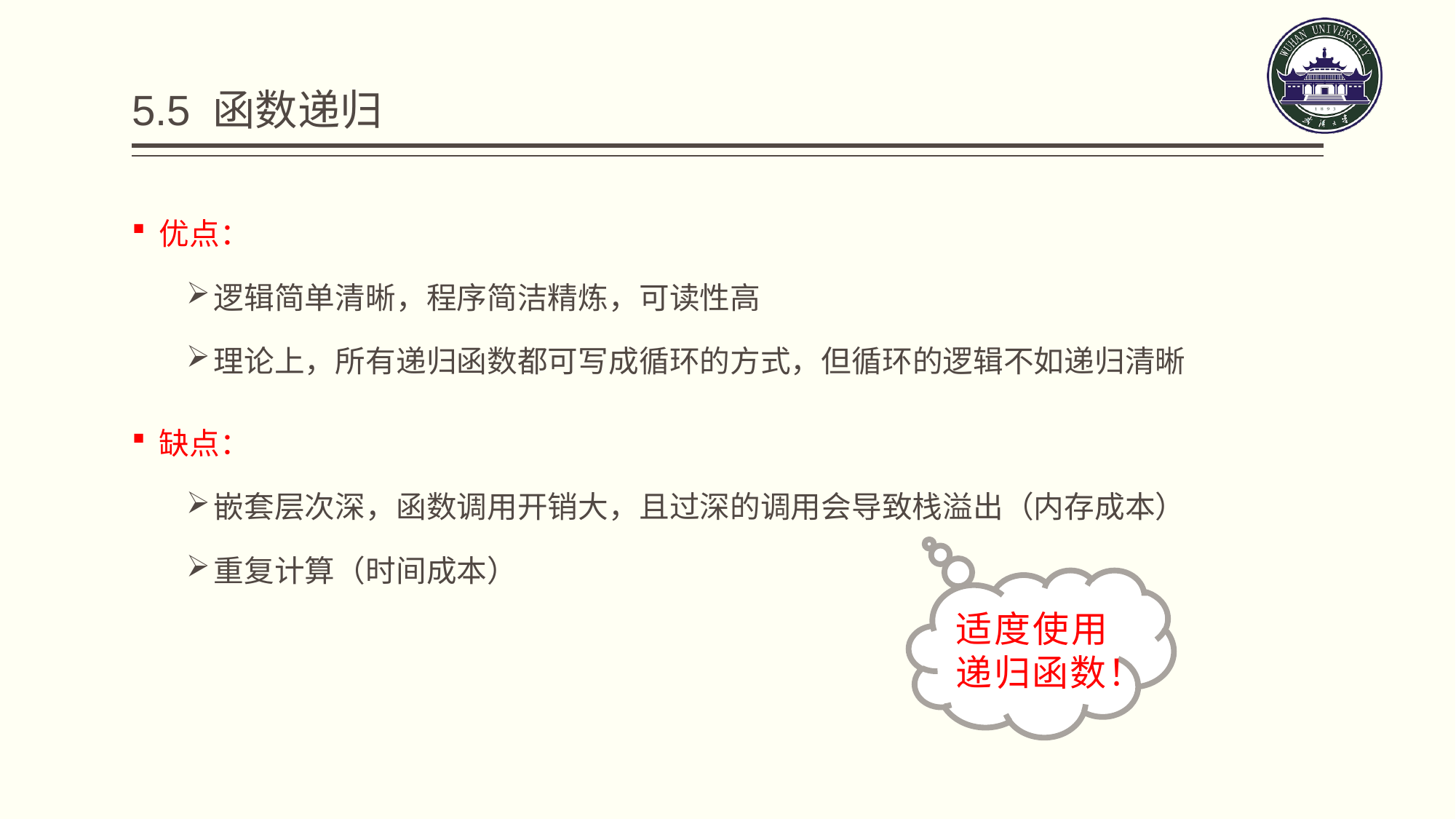

# 5.5 函数递归
优点：
逻辑简单清晰，程序简洁精炼，可读性高
理论上，所有递归函数都可写成循环的方式，但循环的逻辑不如递归清晰
缺点：
嵌套层次深，函数调用开销大，且过深的调用会导致栈溢出（内存成本）
重复计算（时间成本）
适度使用递归函数！